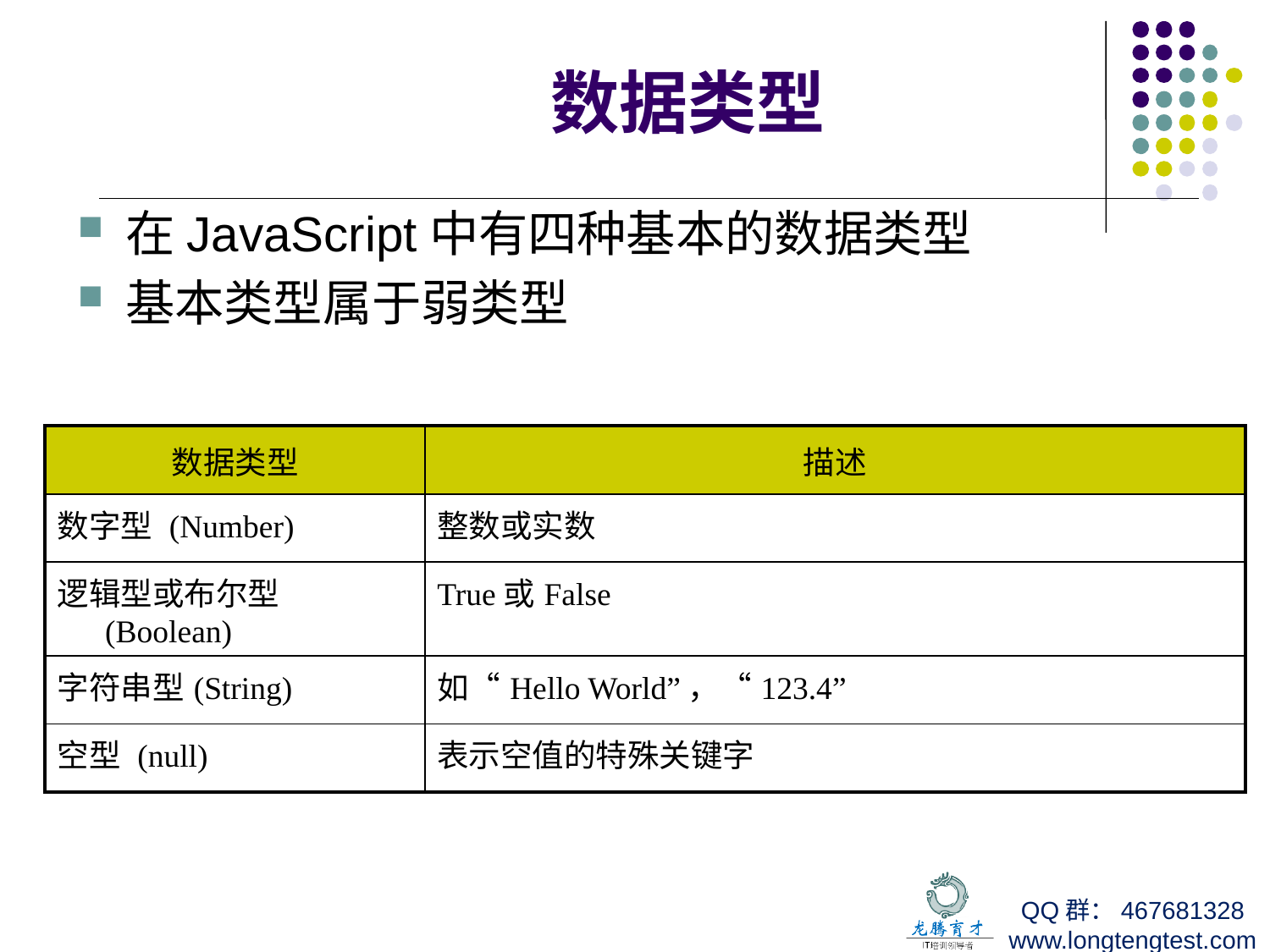

# 数据类型
在JavaScript中有四种基本的数据类型
基本类型属于弱类型
| 数据类型 | 描述 |
| --- | --- |
| 数字型 (Number) | 整数或实数 |
| 逻辑型或布尔型 (Boolean) | True或False |
| 字符串型(String) | 如“Hello World”，“123.4” |
| 空型 (null) | 表示空值的特殊关键字 |